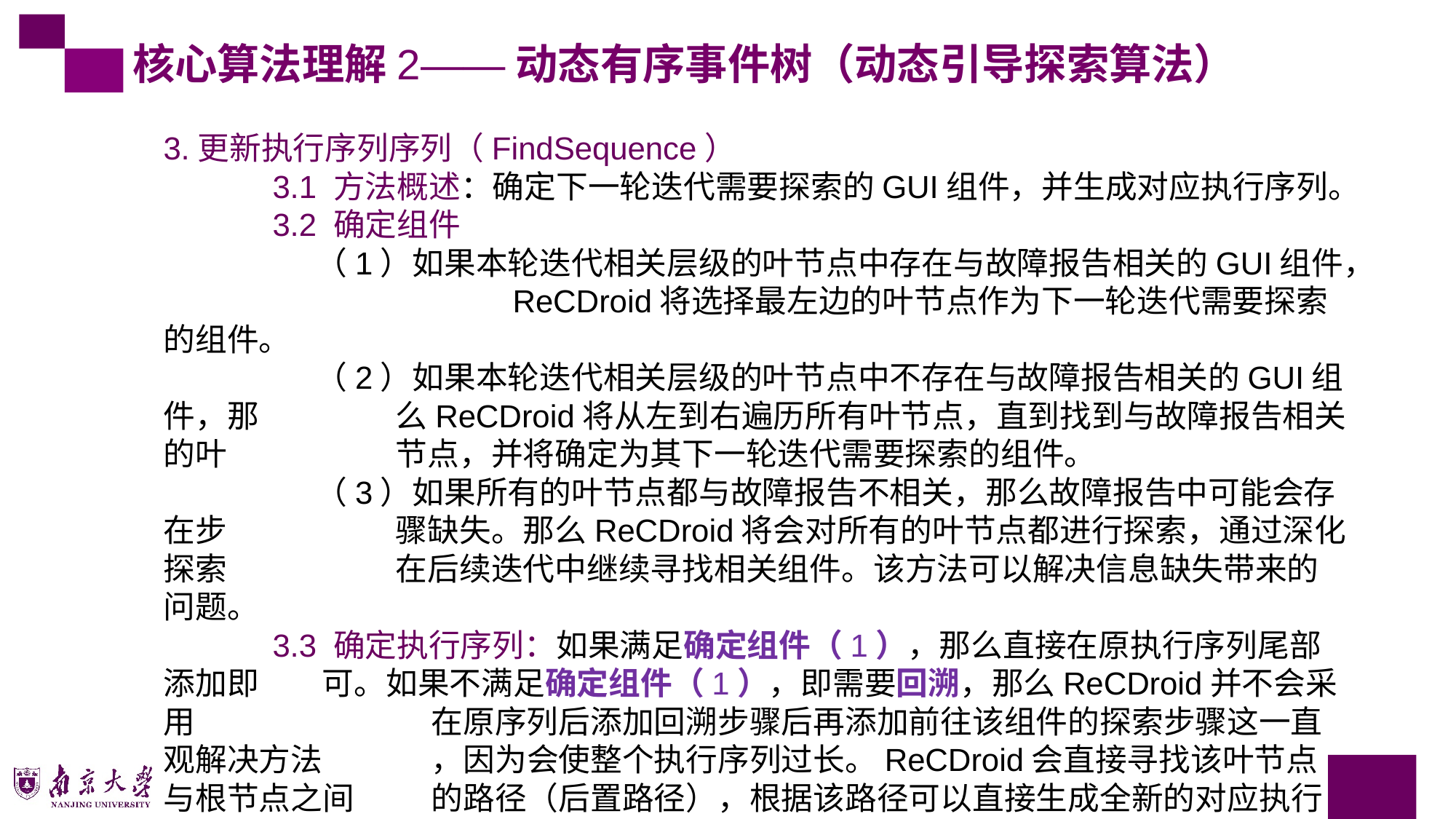

核心算法理解2——动态有序事件树（动态引导探索算法）

3.更新执行序列序列（FindSequence）
	3.1 方法概述：确定下一轮迭代需要探索的GUI组件，并生成对应执行序列。
	3.2 确定组件
	     （1）如果本轮迭代相关层级的叶节点中存在与故障报告相关的GUI组件，			  ReCDroid将选择最左边的叶节点作为下一轮迭代需要探索的组件。
	     （2）如果本轮迭代相关层级的叶节点中不存在与故障报告相关的GUI组件，那		  么ReCDroid将从左到右遍历所有叶节点，直到找到与故障报告相关的叶		  节点，并将确定为其下一轮迭代需要探索的组件。
	     （3）如果所有的叶节点都与故障报告不相关，那么故障报告中可能会存在步		  骤缺失。那么ReCDroid将会对所有的叶节点都进行探索，通过深化探索		  在后续迭代中继续寻找相关组件。该方法可以解决信息缺失带来的问题。
	3.3 确定执行序列：如果满足确定组件（1），那么直接在原执行序列尾部添加即	       可。如果不满足确定组件（1），即需要回溯，那么ReCDroid并不会采用	       	       在原序列后添加回溯步骤后再添加前往该组件的探索步骤这一直观解决方法	       ，因为会使整个执行序列过长。ReCDroid会直接寻找该叶节点与根节点之间	       的路径（后置路径），根据该路径可以直接生成全新的对应执行序列。即下	       一轮迭代的起始节点由本轮迭代的节点改为根节点。
15